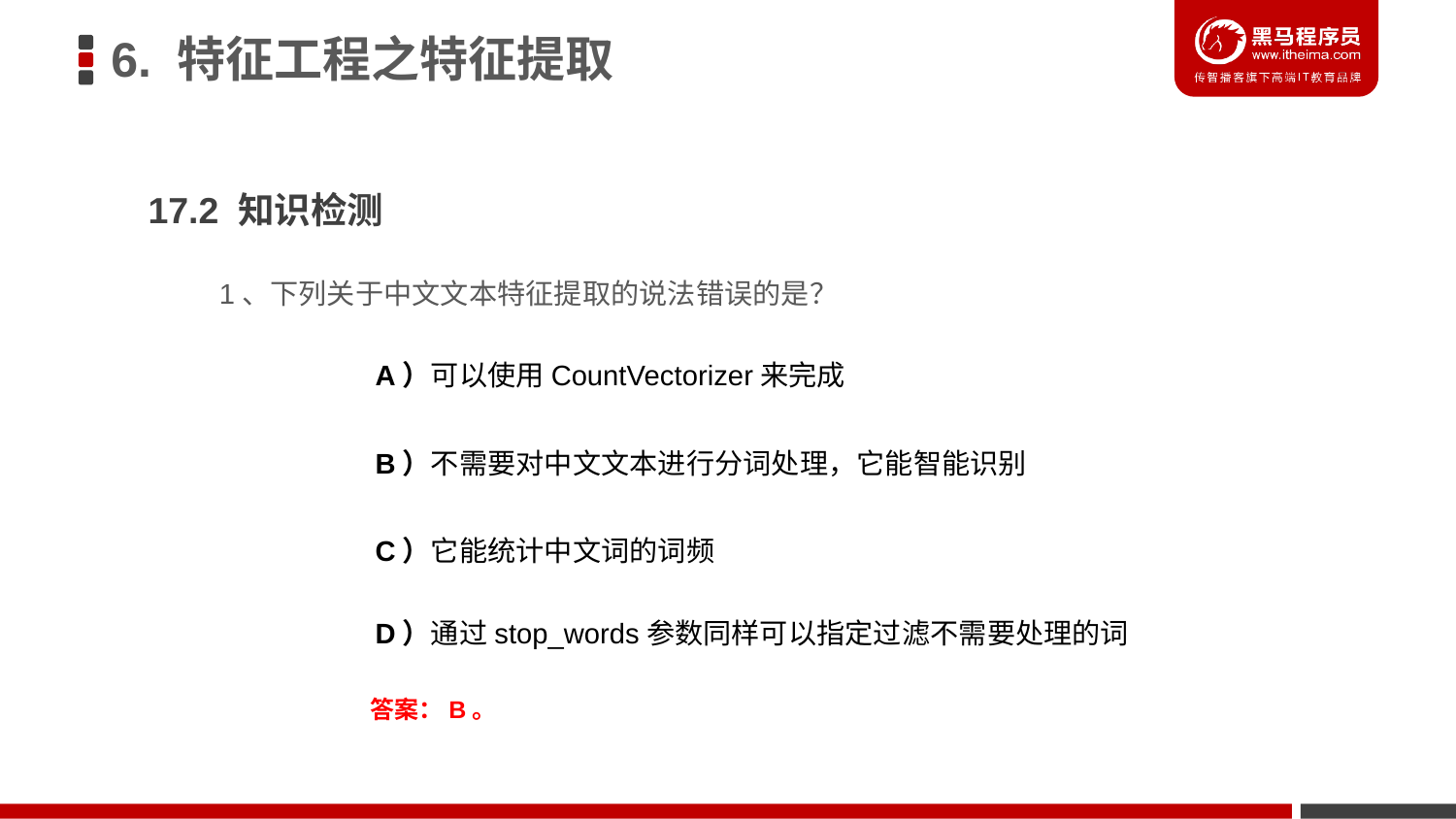

6. 特征工程之特征提取
17.2 知识检测
1、下列关于中文文本特征提取的说法错误的是？
A）可以使用CountVectorizer来完成

B）不需要对中文文本进行分词处理，它能智能识别

C）它能统计中文词的词频

D）通过stop_words参数同样可以指定过滤不需要处理的词
答案：B。